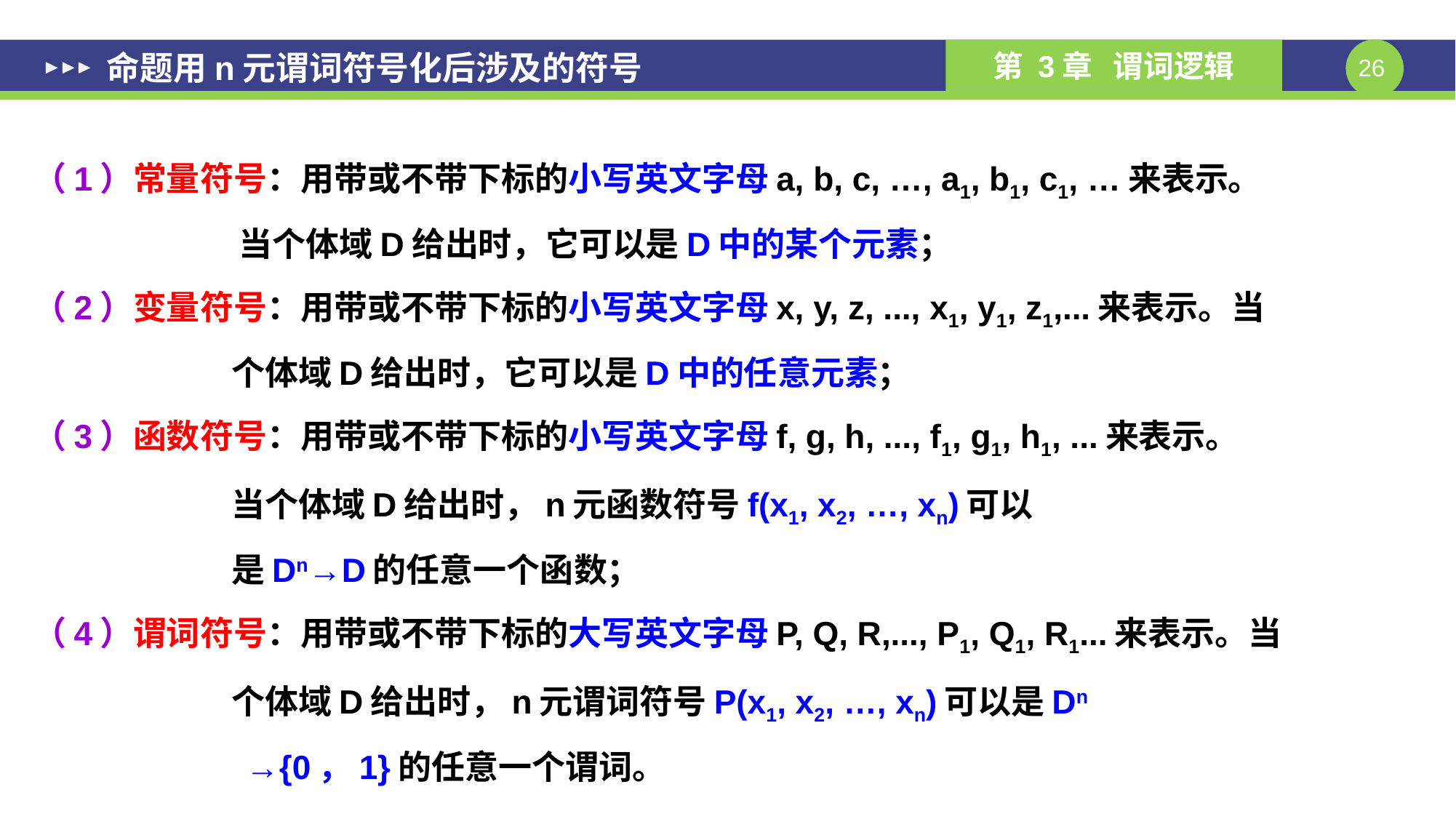

命题用n元谓词符号化后涉及的符号
（1）常量符号：用带或不带下标的小写英文字母a, b, c, …, a1, b1, c1, …来表示。
                          当个体域D给出时，它可以是D中的某个元素；
（2）变量符号：用带或不带下标的小写英文字母x, y, z, ..., x1, y1, z1,...来表示。当
                         个体域D给出时，它可以是D中的任意元素；
（3）函数符号：用带或不带下标的小写英文字母f, g, h, ..., f1, g1, h1, ...来表示。
                         当个体域D给出时，n元函数符号f(x1, x2, …, xn)可以
                         是Dn→D的任意一个函数；
（4）谓词符号：用带或不带下标的大写英文字母P, Q, R,..., P1, Q1, R1...来表示。当
                         个体域D给出时，n元谓词符号P(x1, x2, …, xn)可以是Dn
                                       →{0，1}的任意一个谓词。